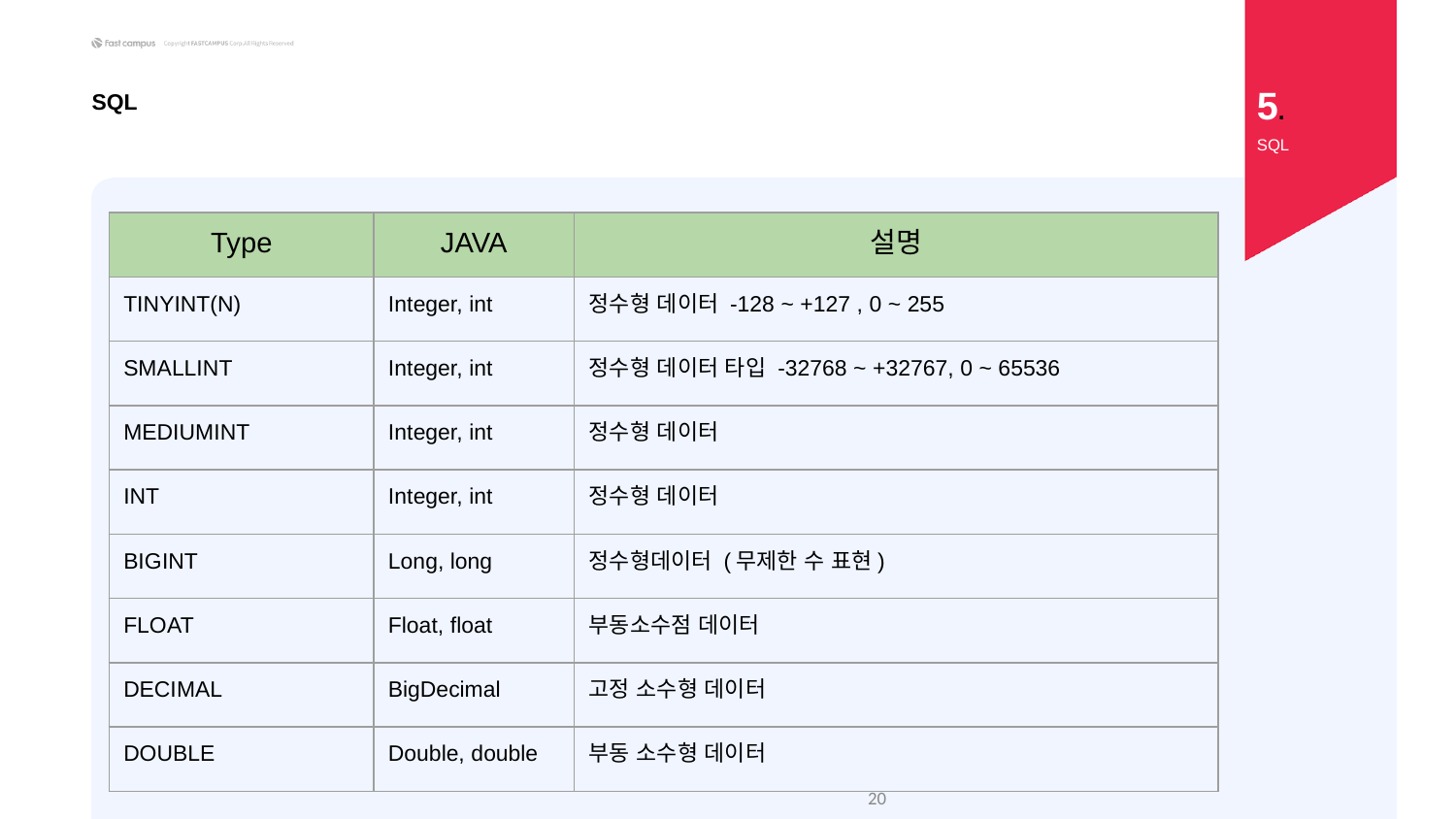

5.
SQL
SQL
| Type | JAVA | 설명 |
| --- | --- | --- |
| TINYINT(N) | Integer, int | 정수형 데이터 -128 ~ +127 , 0 ~ 255 |
| SMALLINT | Integer, int | 정수형 데이터 타입 -32768 ~ +32767, 0 ~ 65536 |
| MEDIUMINT | Integer, int | 정수형 데이터 |
| INT | Integer, int | 정수형 데이터 |
| BIGINT | Long, long | 정수형데이터 (무제한 수 표현) |
| FLOAT | Float, float | 부동소수점 데이터 |
| DECIMAL | BigDecimal | 고정 소수형 데이터 |
| DOUBLE | Double, double | 부동 소수형 데이터 |
20